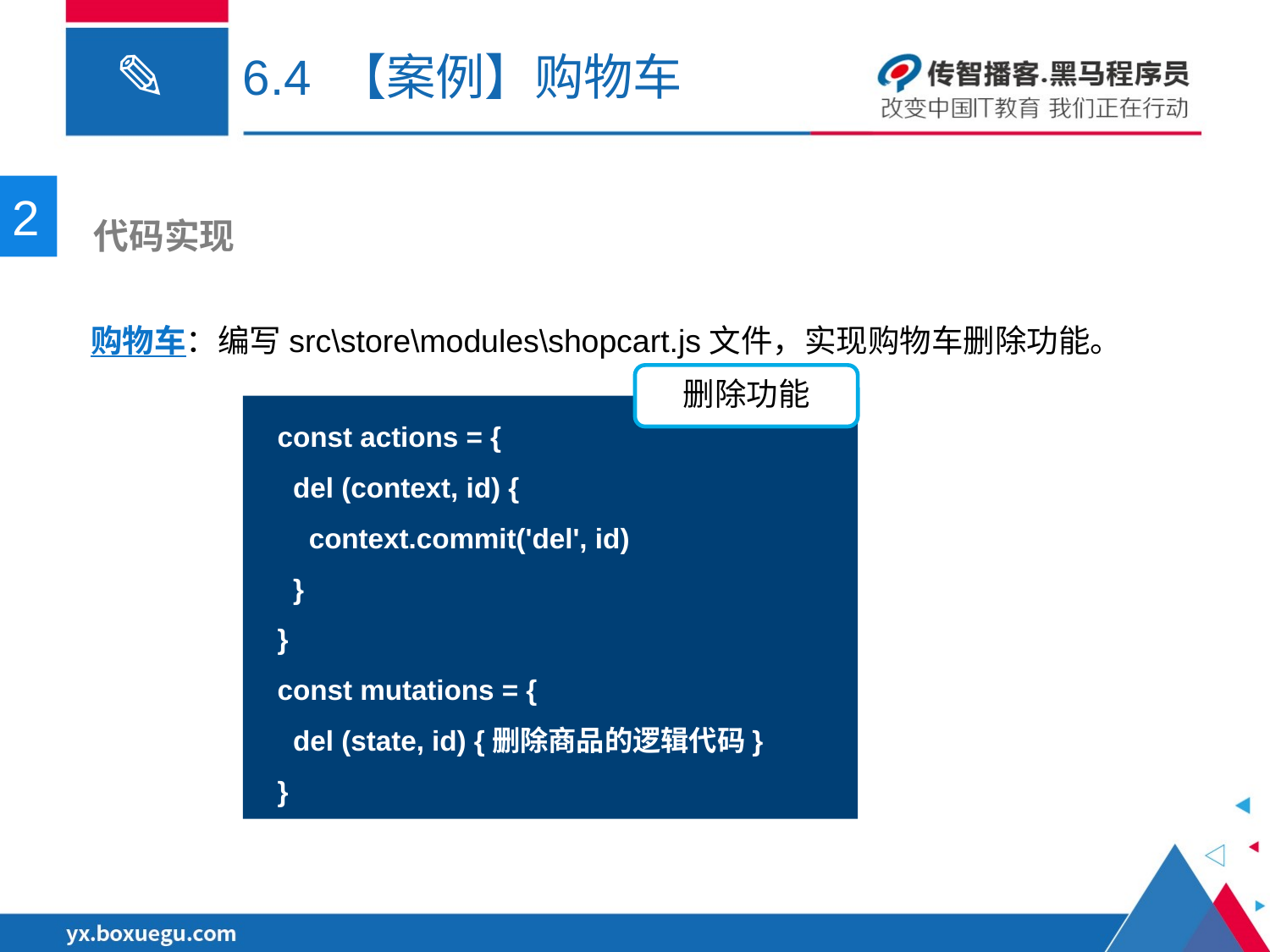

6.4 【案例】购物车

2
  代码实现
购物车：编写src\store\modules\shopcart.js文件，实现购物车删除功能。
删除功能

const actions = {
  del (context, id) {
    context.commit('del', id)
  }
}
const mutations = {
  del (state, id) {删除商品的逻辑代码}
}